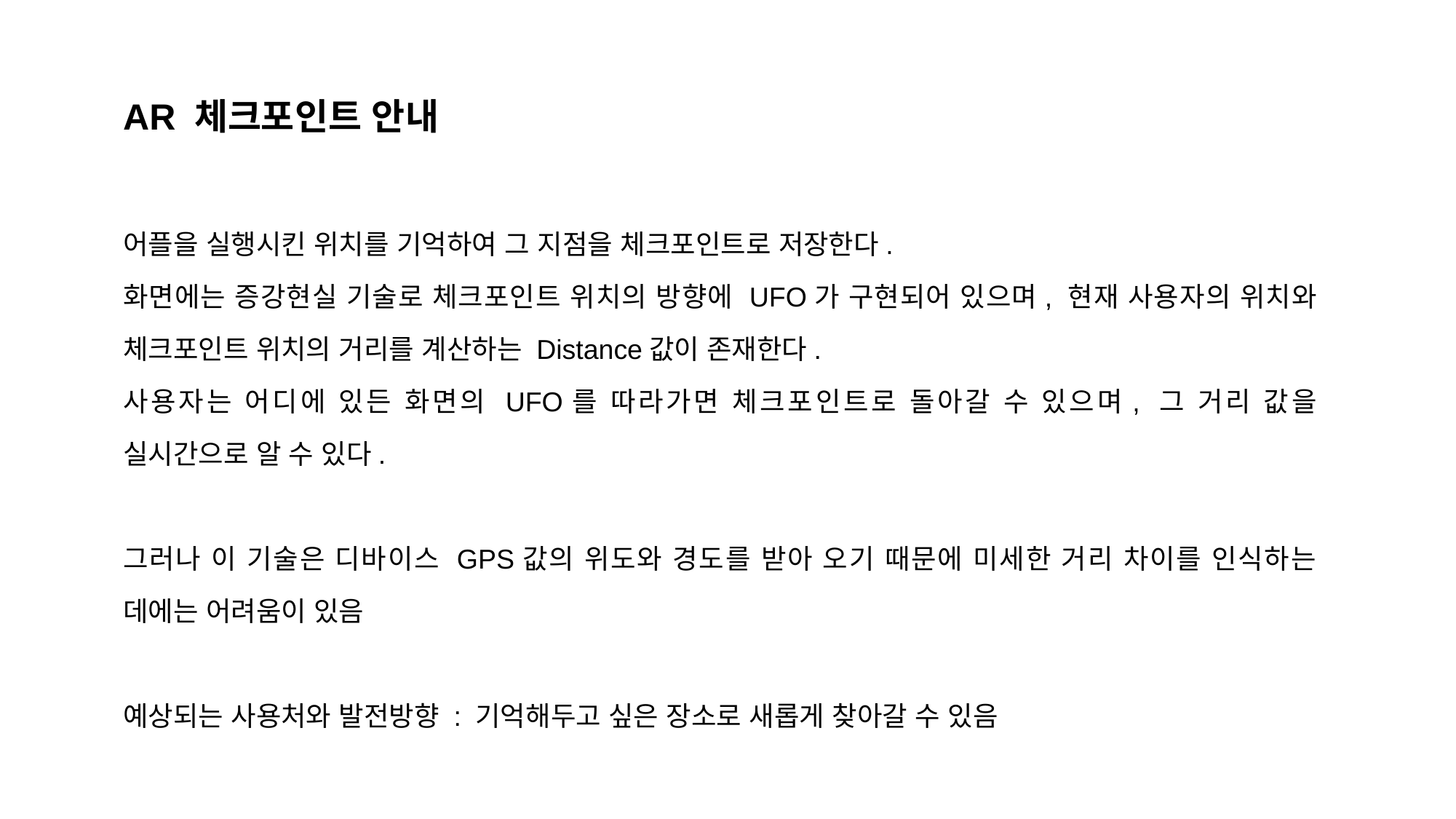

AR 체크포인트 안내

어플을 실행시킨 위치를 기억하여 그 지점을 체크포인트로 저장한다.
화면에는 증강현실 기술로 체크포인트 위치의 방향에 UFO가 구현되어 있으며, 현재 사용자의 위치와 체크포인트 위치의 거리를 계산하는 Distance값이 존재한다.
사용자는 어디에 있든 화면의 UFO를 따라가면 체크포인트로 돌아갈 수 있으며, 그 거리 값을 실시간으로 알 수 있다.

그러나 이 기술은 디바이스 GPS값의 위도와 경도를 받아 오기 때문에 미세한 거리 차이를 인식하는 데에는 어려움이 있음

예상되는 사용처와 발전방향 : 기억해두고 싶은 장소로 새롭게 찾아갈 수 있음